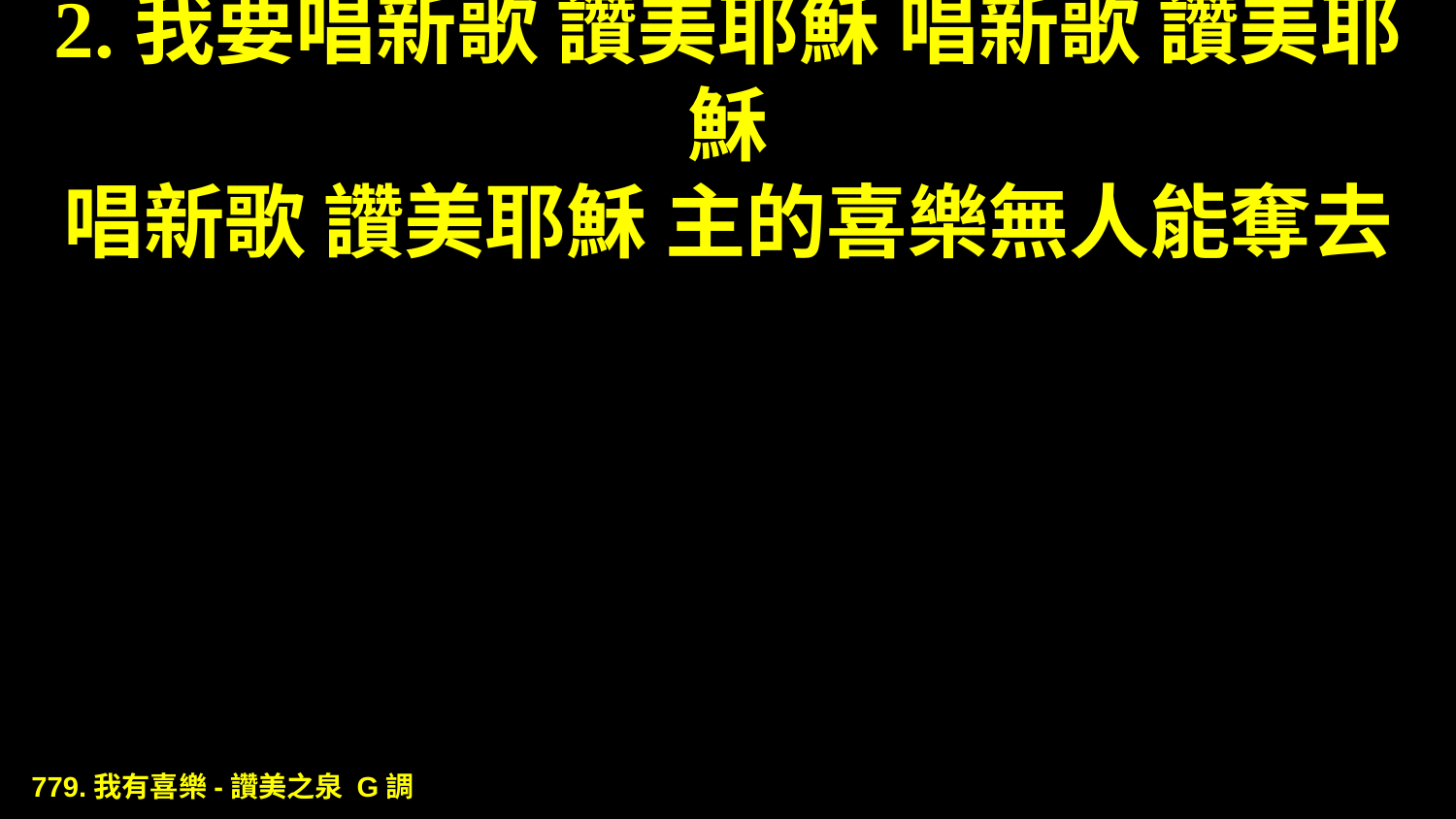

# 2.我要唱新歌 讚美耶穌 唱新歌 讚美耶穌 唱新歌 讚美耶穌 主的喜樂無人能奪去
779.我有喜樂-讚美之泉 G調